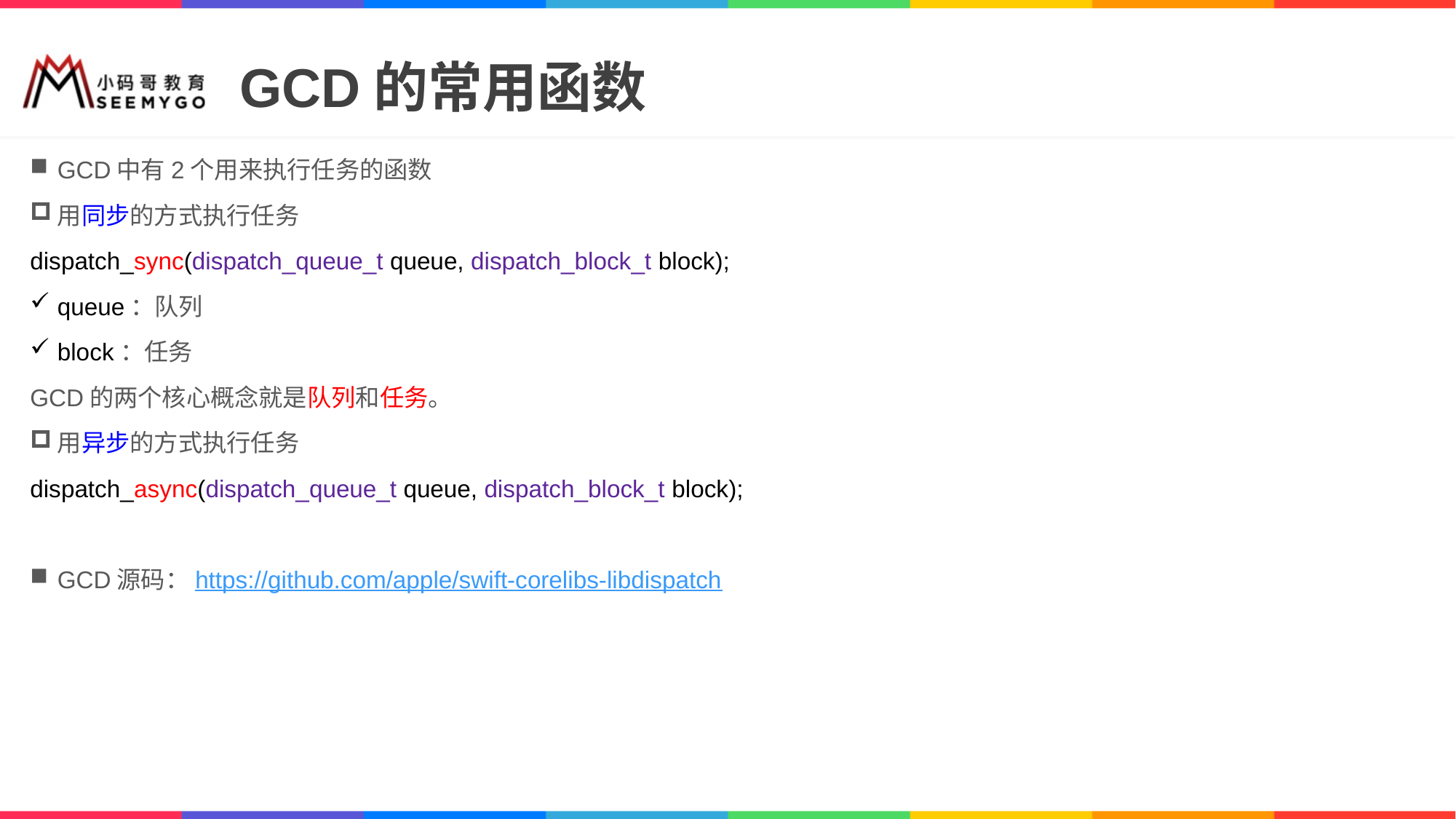

# GCD的常用函数
GCD中有2个用来执行任务的函数
用同步的方式执行任务
dispatch_sync(dispatch_queue_t queue, dispatch_block_t block);
queue：队列
block：任务
GCD的两个核心概念就是队列和任务。
用异步的方式执行任务
dispatch_async(dispatch_queue_t queue, dispatch_block_t block);

GCD源码：https://github.com/apple/swift-corelibs-libdispatch